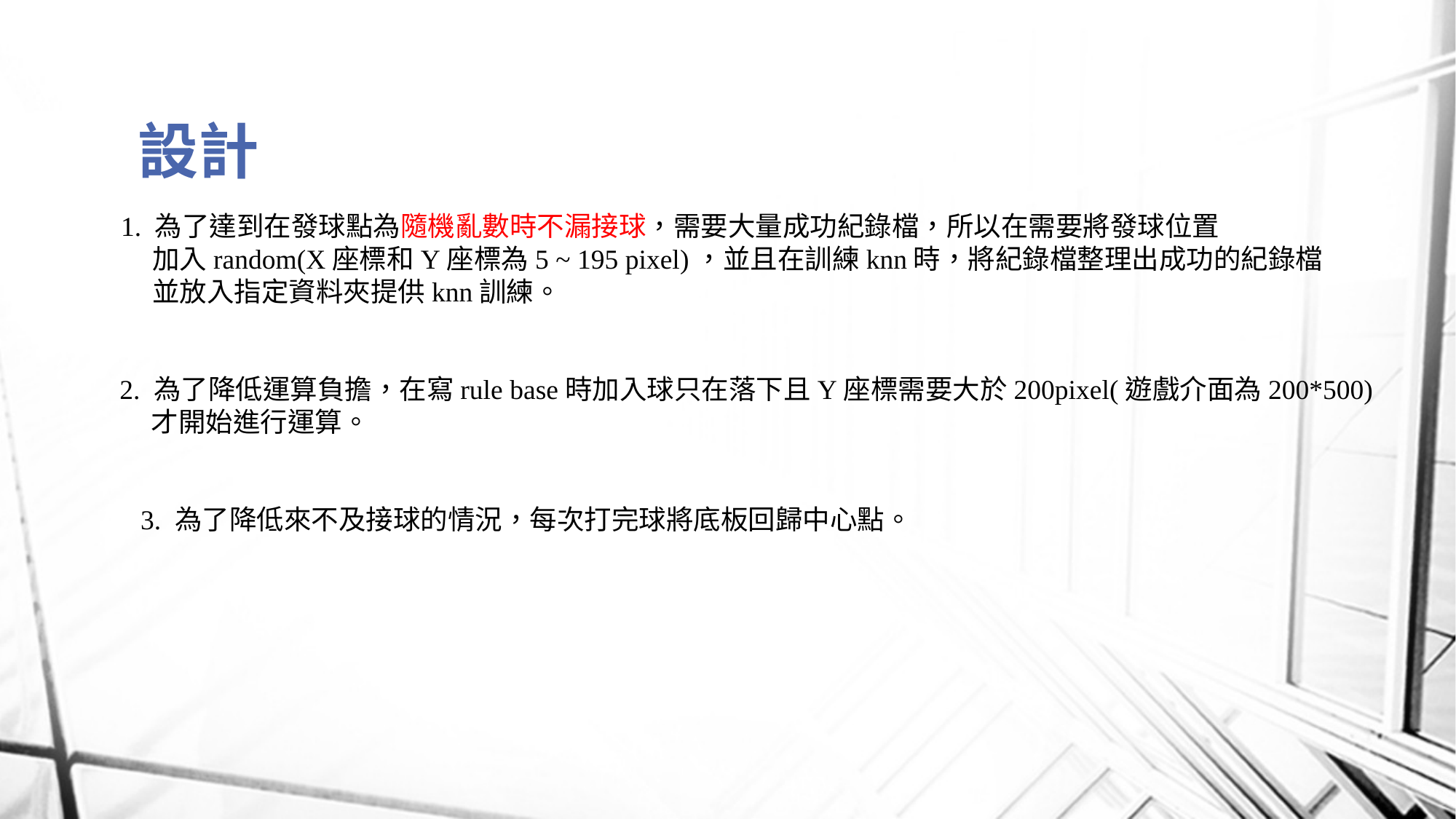

# 設計
1. 為了達到在發球點為隨機亂數時不漏接球，需要大量成功紀錄檔，所以在需要將發球位置
    加入random(X座標和Y座標為5 ~ 195 pixel)，並且在訓練knn時，將紀錄檔整理出成功的紀錄檔
    並放入指定資料夾提供knn訓練。
2. 為了降低運算負擔，在寫rule base時加入球只在落下且Y座標需要大於200pixel(遊戲介面為200*500)
    才開始進行運算。
3. 為了降低來不及接球的情況，每次打完球將底板回歸中心點。